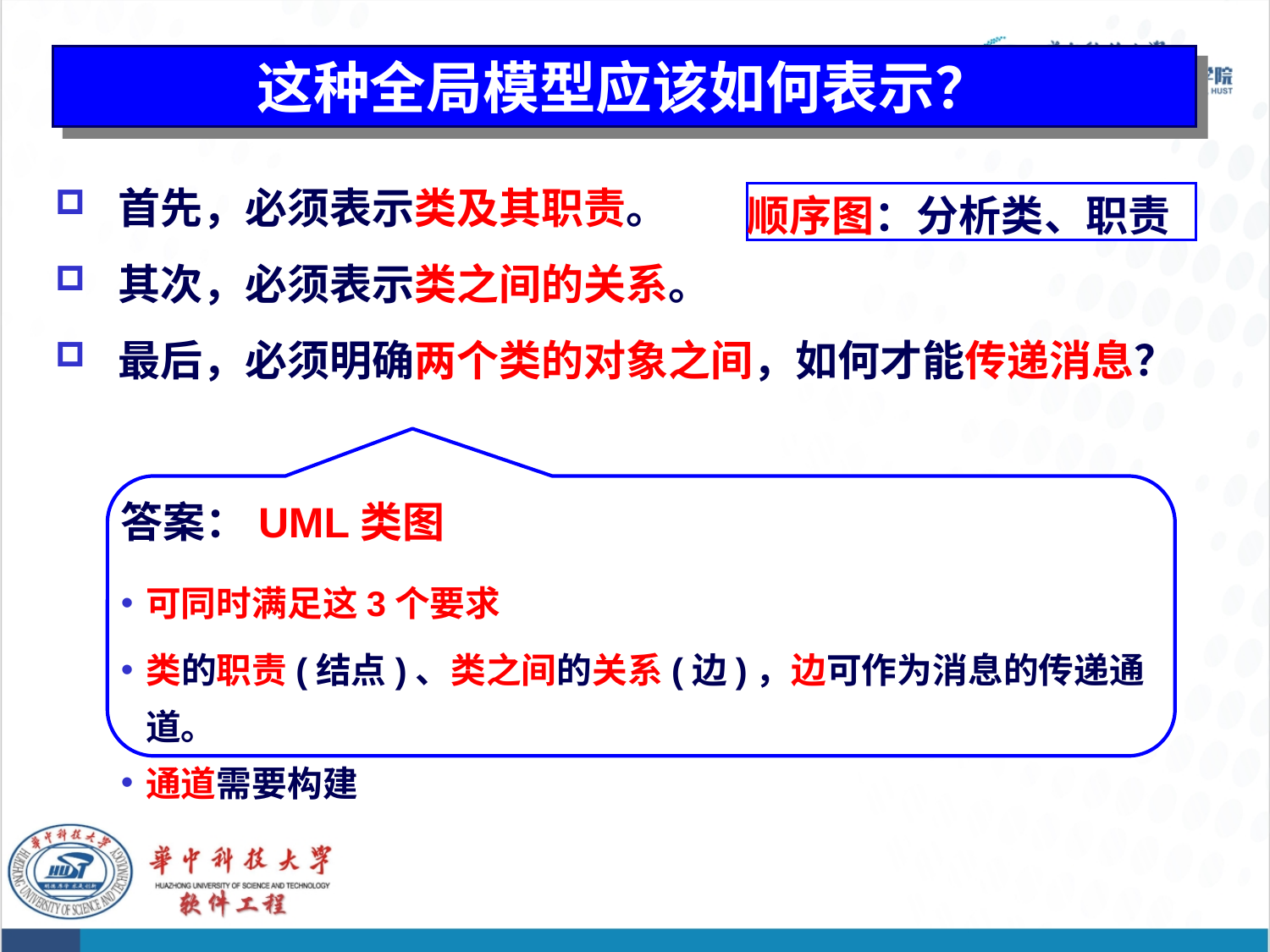

# 这种全局模型应该如何表示？
首先，必须表示类及其职责。
其次，必须表示类之间的关系。
最后，必须明确两个类的对象之间，如何才能传递消息？
顺序图：分析类、职责
答案：UML类图
可同时满足这3个要求
类的职责(结点)、类之间的关系(边)，边可作为消息的传递通道。
通道需要构建